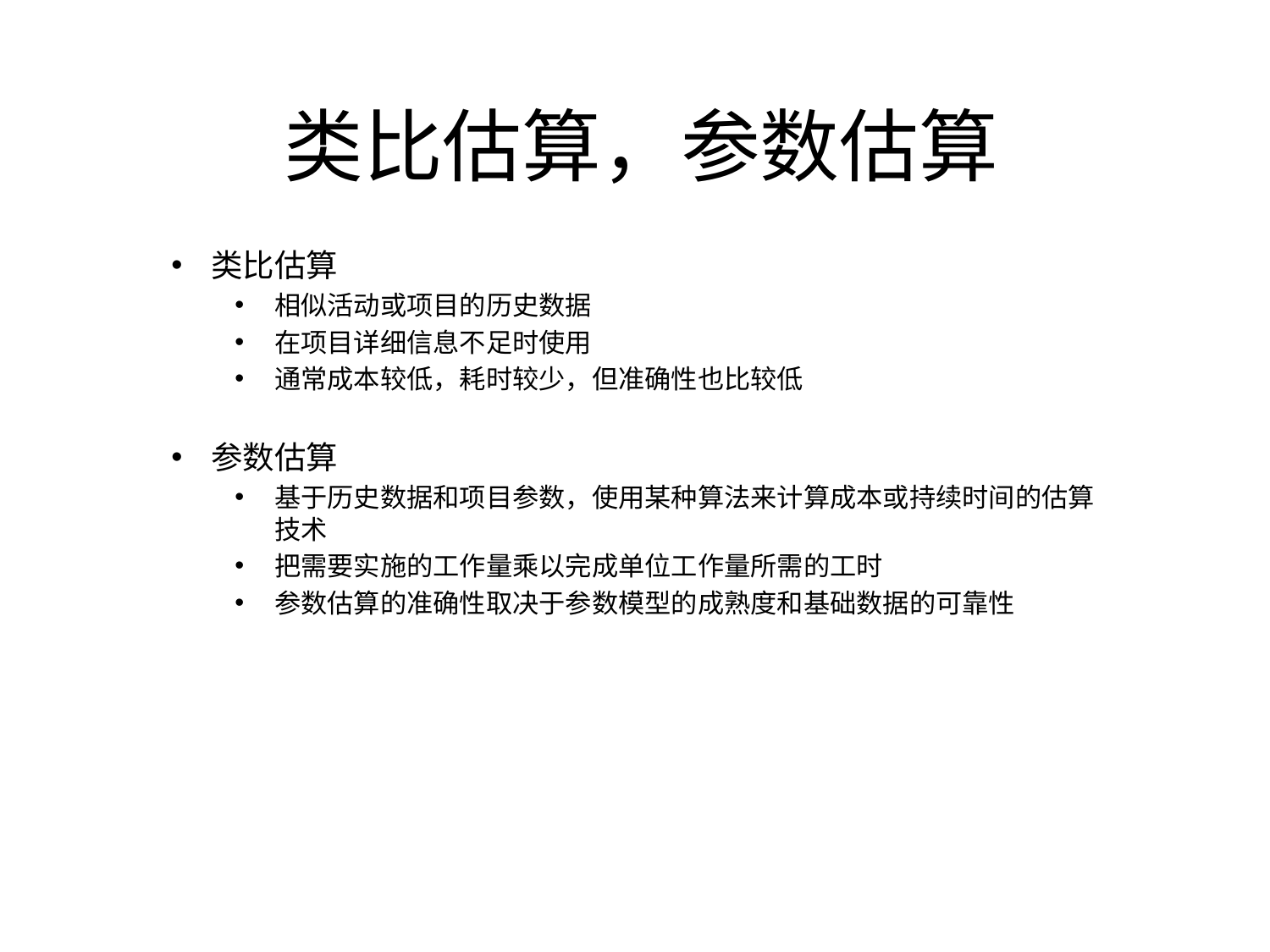

# 类比估算，参数估算
类比估算
相似活动或项目的历史数据
在项目详细信息不足时使用
通常成本较低，耗时较少，但准确性也比较低

参数估算
基于历史数据和项目参数，使用某种算法来计算成本或持续时间的估算技术
把需要实施的工作量乘以完成单位工作量所需的工时
参数估算的准确性取决于参数模型的成熟度和基础数据的可靠性